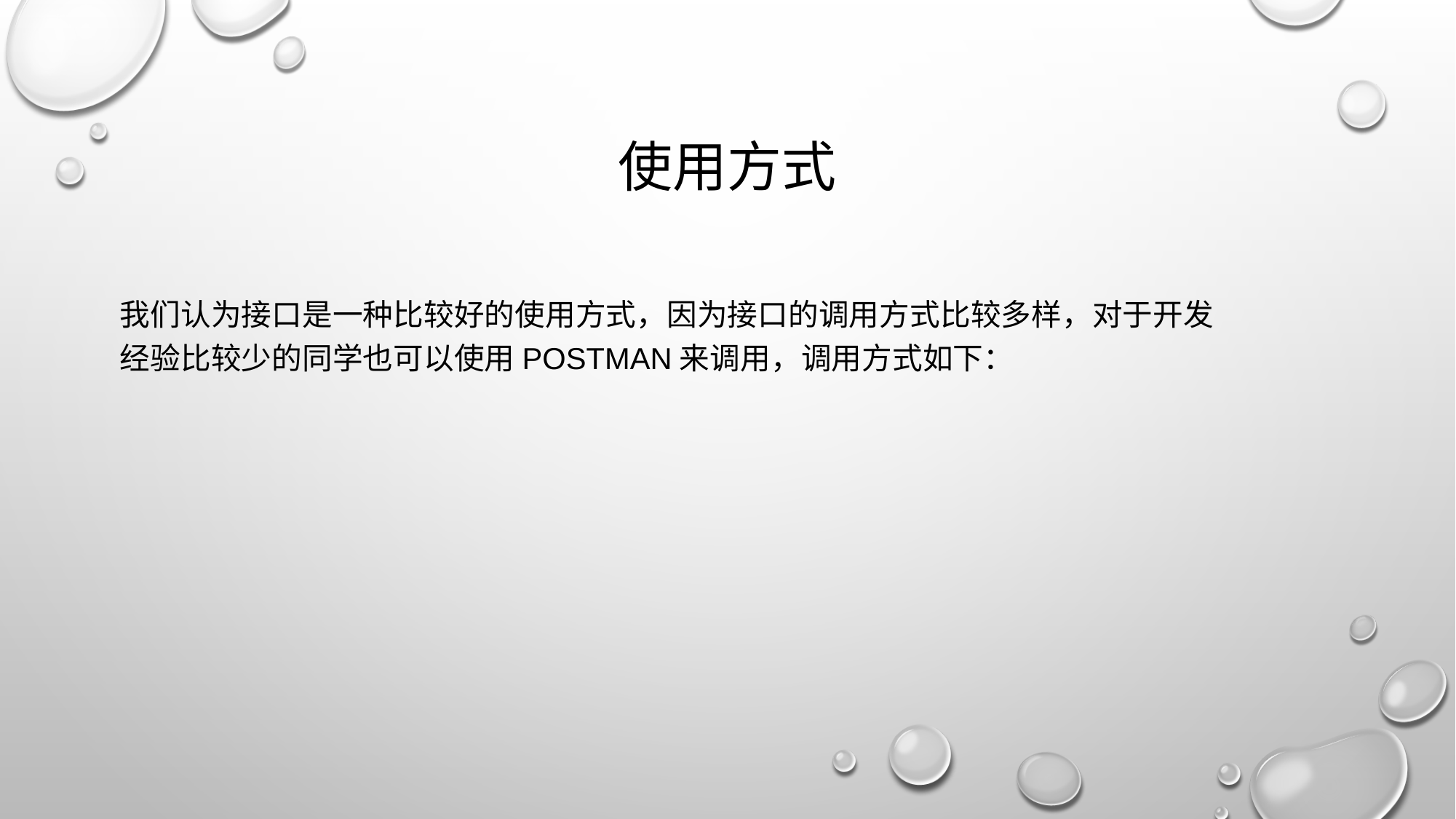

# 使用方式
我们认为接口是一种比较好的使用方式，因为接口的调用方式比较多样，对于开发经验比较少的同学也可以使用postman来调用，调用方式如下：